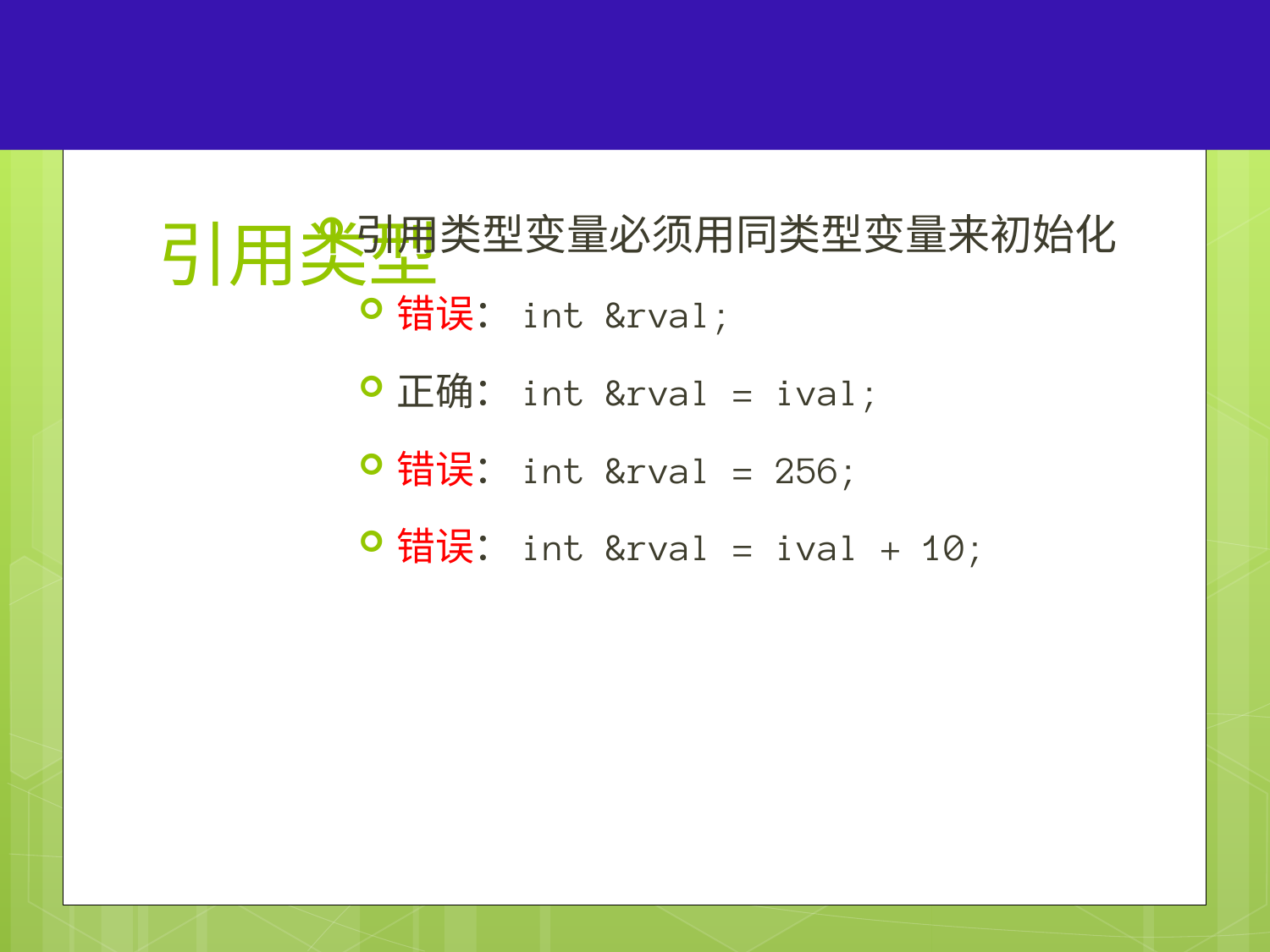

23
# 引用类型
引用类型变量必须用同类型变量来初始化
错误：int &rval;
正确：int &rval = ival;
错误：int &rval = 256;
错误：int &rval = ival + 10;